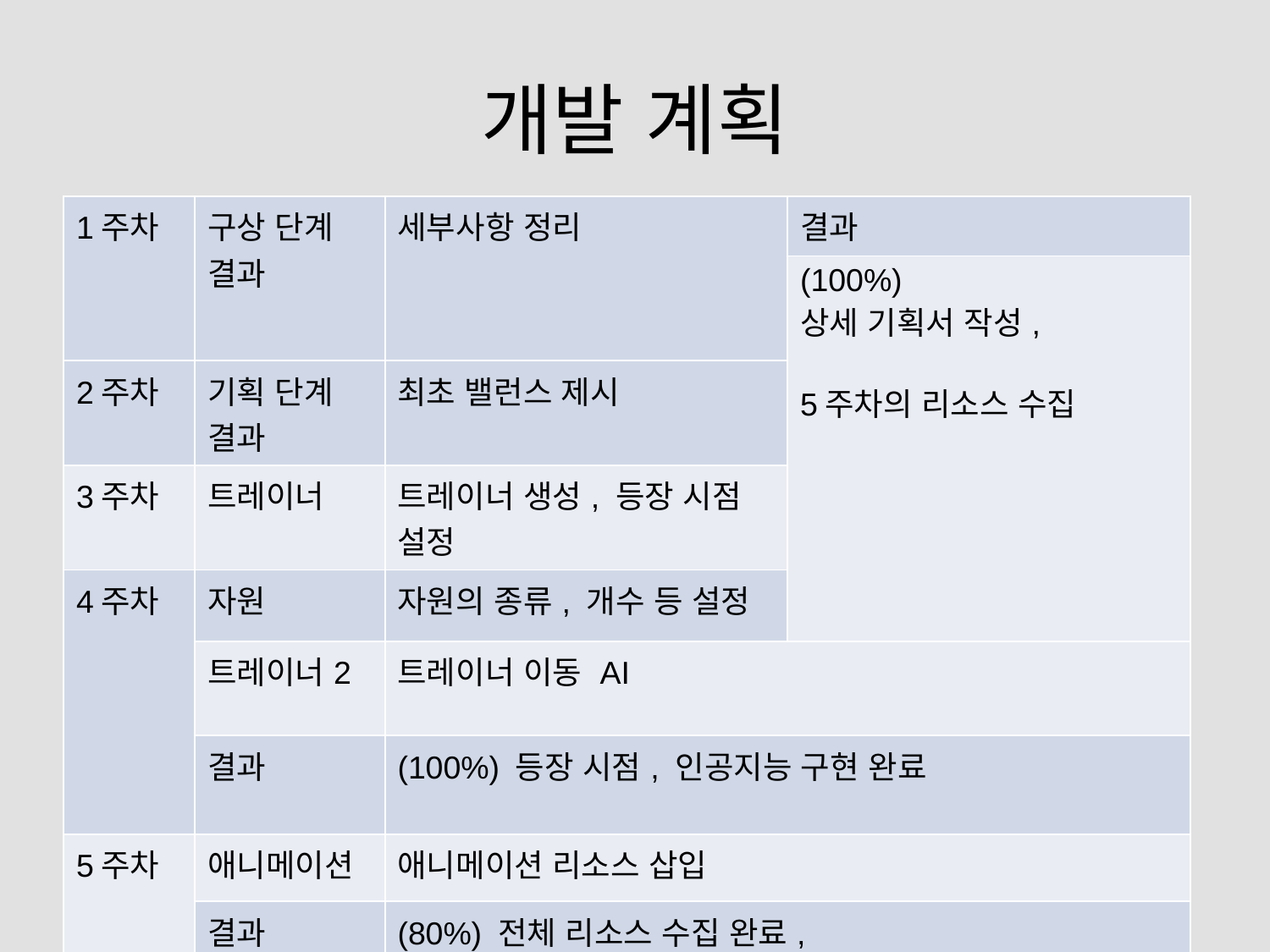

# 개발 계획
| 1주차 | 구상 단계 결과 | 세부사항 정리 | 결과 |
| --- | --- | --- | --- |
|  |  |  | (100%) 상세 기획서 작성, 5주차의 리소스 수집 |
| 2주차 | 기획 단계 결과 | 최초 밸런스 제시 |  |
| 3주차 | 트레이너 | 트레이너 생성, 등장 시점 설정 |  |
| 4주차 | 자원 | 자원의 종류, 개수 등 설정 |  |
|  | 트레이너2 | 트레이너 이동 AI |  |
|  | 결과 | (100%) 등장 시점, 인공지능 구현 완료 |  |
| 5주차 | 애니메이션 | 애니메이션 리소스 삽입 |  |
|  | 결과 | (80%) 전체 리소스 수집 완료, 스킬 애니메이션 구현은 추후에 할 예정 |  |